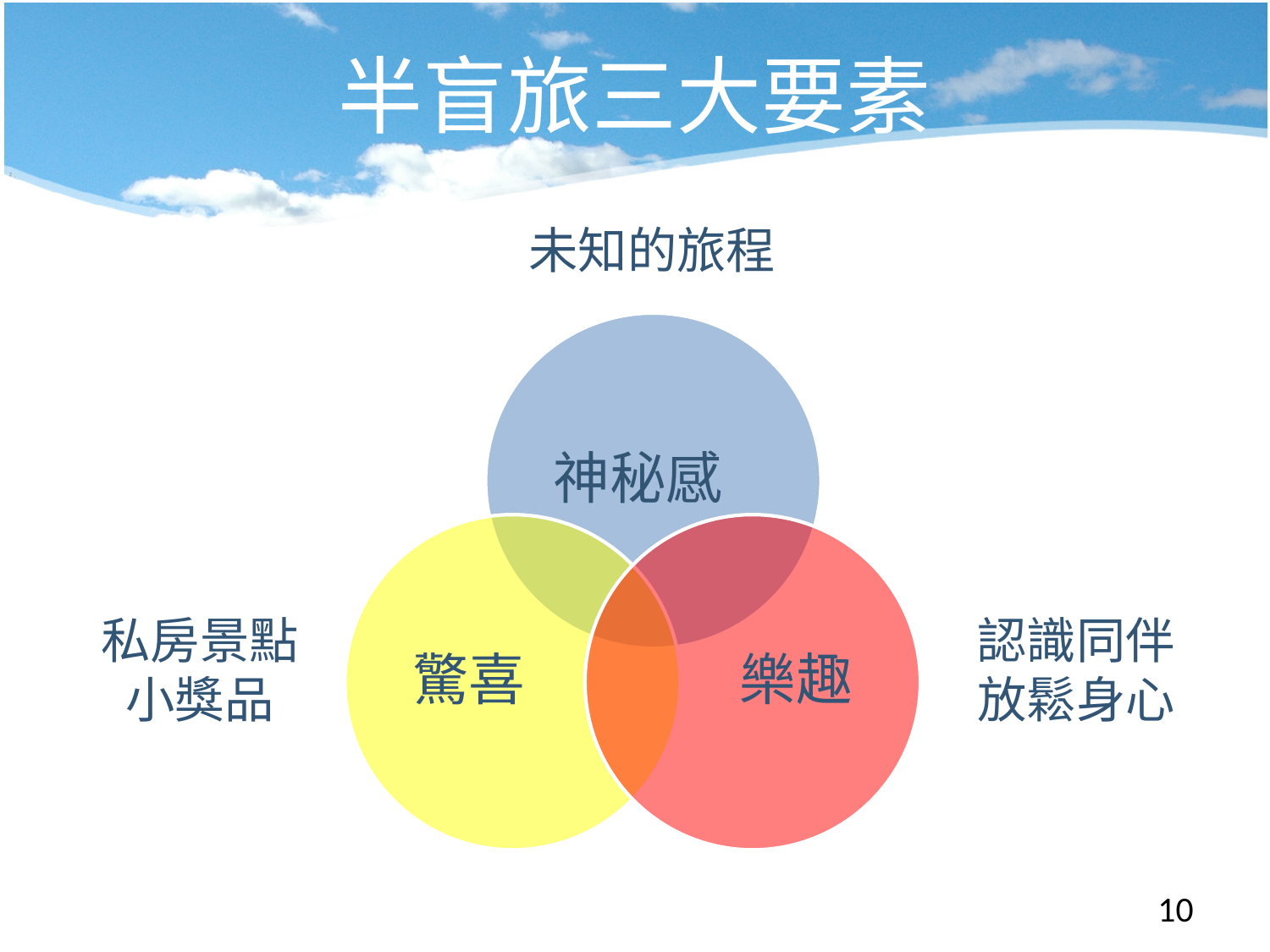

# 半盲旅三大要素
未知的旅程
神秘感
驚喜
樂趣
私房景點
小獎品
認識同伴
放鬆身心
10